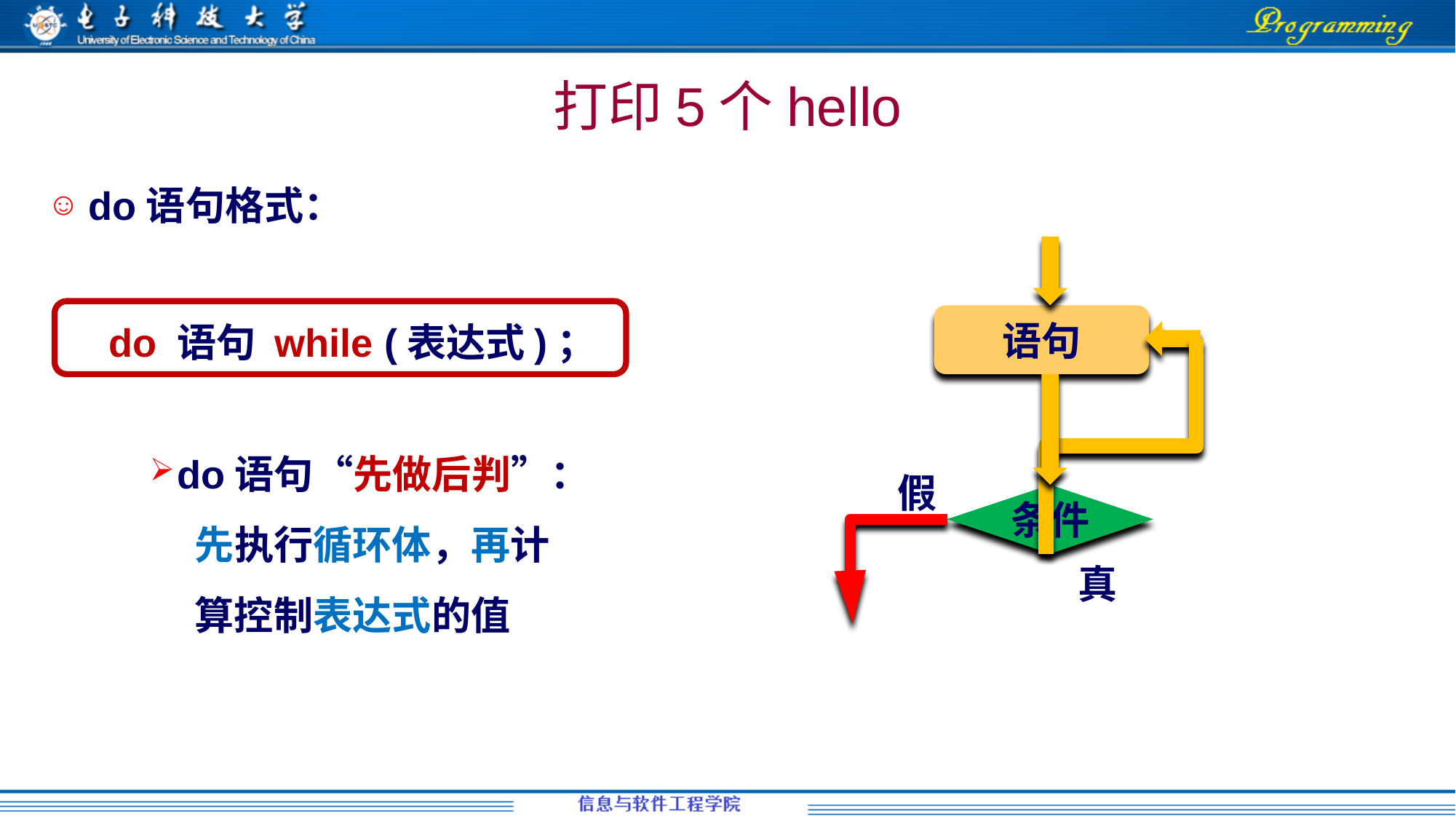

# 打印5个hello
do语句格式：

      do 语句 while (表达式)；

do语句“先做后判”：
    先执行循环体，再计
    算控制表达式的值

语句

假
条件
真